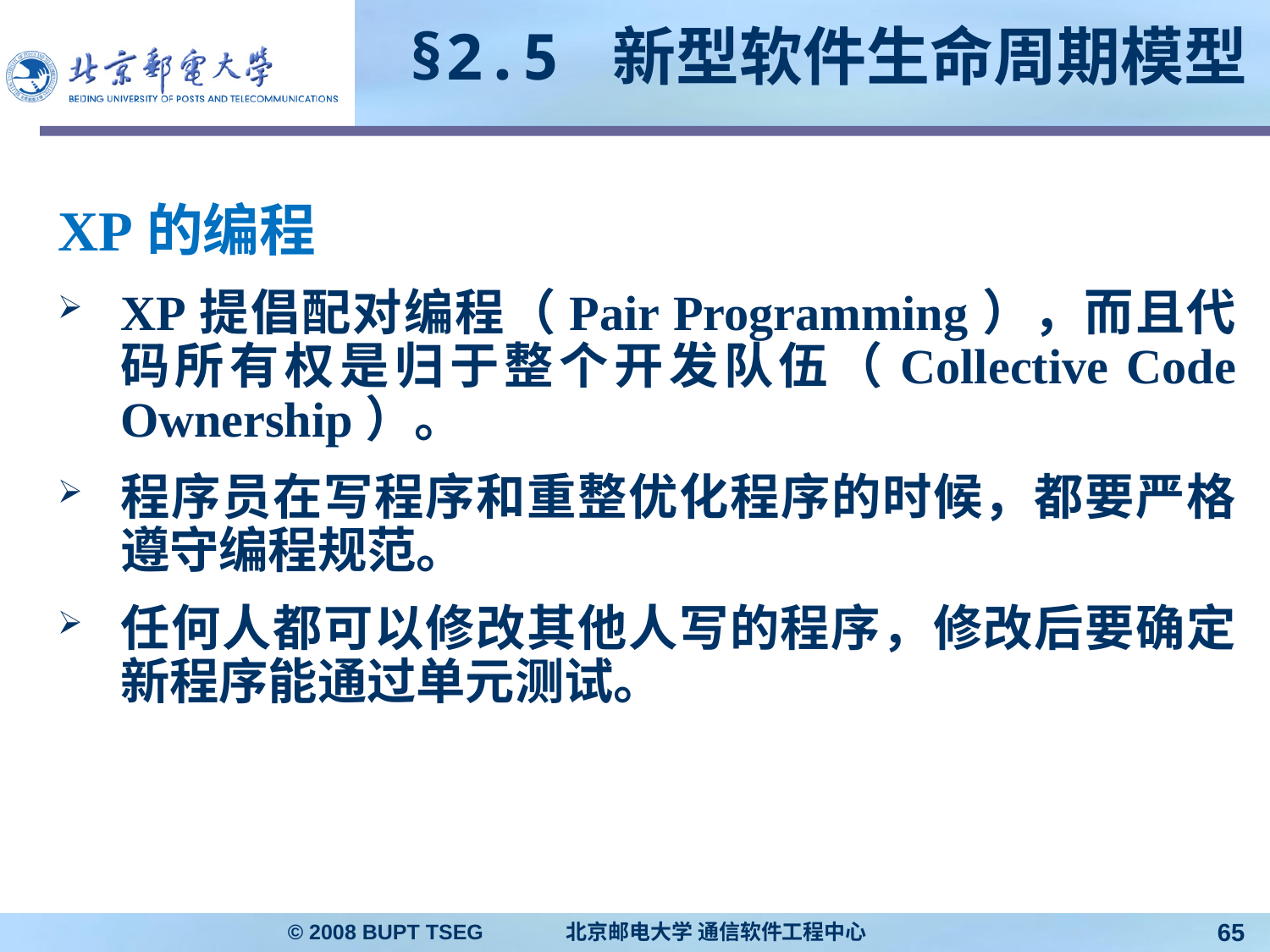

# §2.5 新型软件生命周期模型
XP的编程
XP提倡配对编程（Pair Programming），而且代码所有权是归于整个开发队伍（Collective Code Ownership）。
程序员在写程序和重整优化程序的时候，都要严格遵守编程规范。
任何人都可以修改其他人写的程序，修改后要确定新程序能通过单元测试。
© 2008 BUPT TSEG             北京邮电大学 通信软件工程中心